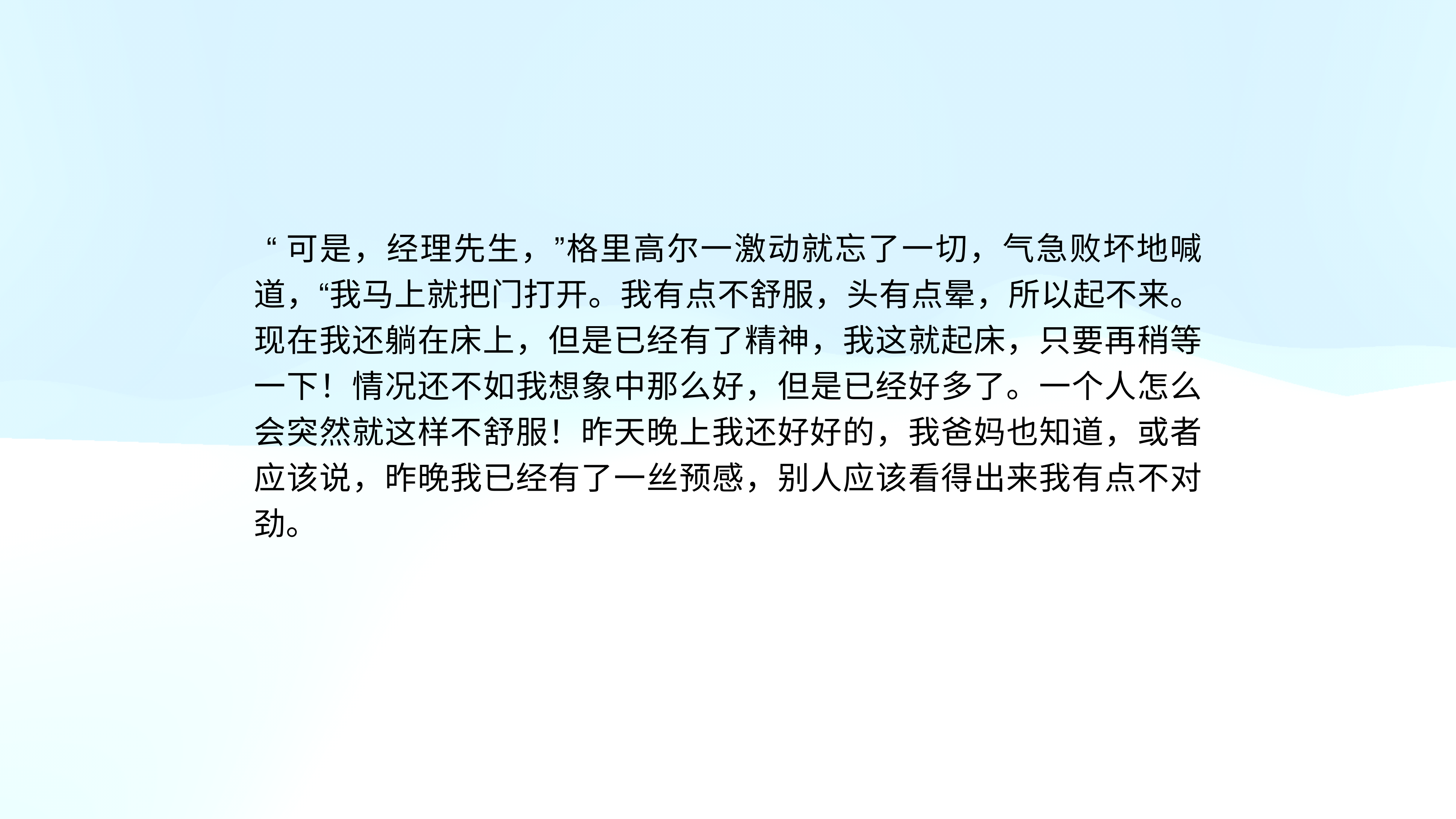

“可是，经理先生，”格里高尔一激动就忘了一切，气急败坏地喊道，“我马上就把门打开。我有点不舒服，头有点晕，所以起不来。现在我还躺在床上，但是已经有了精神，我这就起床，只要再稍等一下！情况还不如我想象中那么好，但是已经好多了。一个人怎么会突然就这样不舒服！昨天晚上我还好好的，我爸妈也知道，或者应该说，昨晚我已经有了一丝预感，别人应该看得出来我有点不对劲。